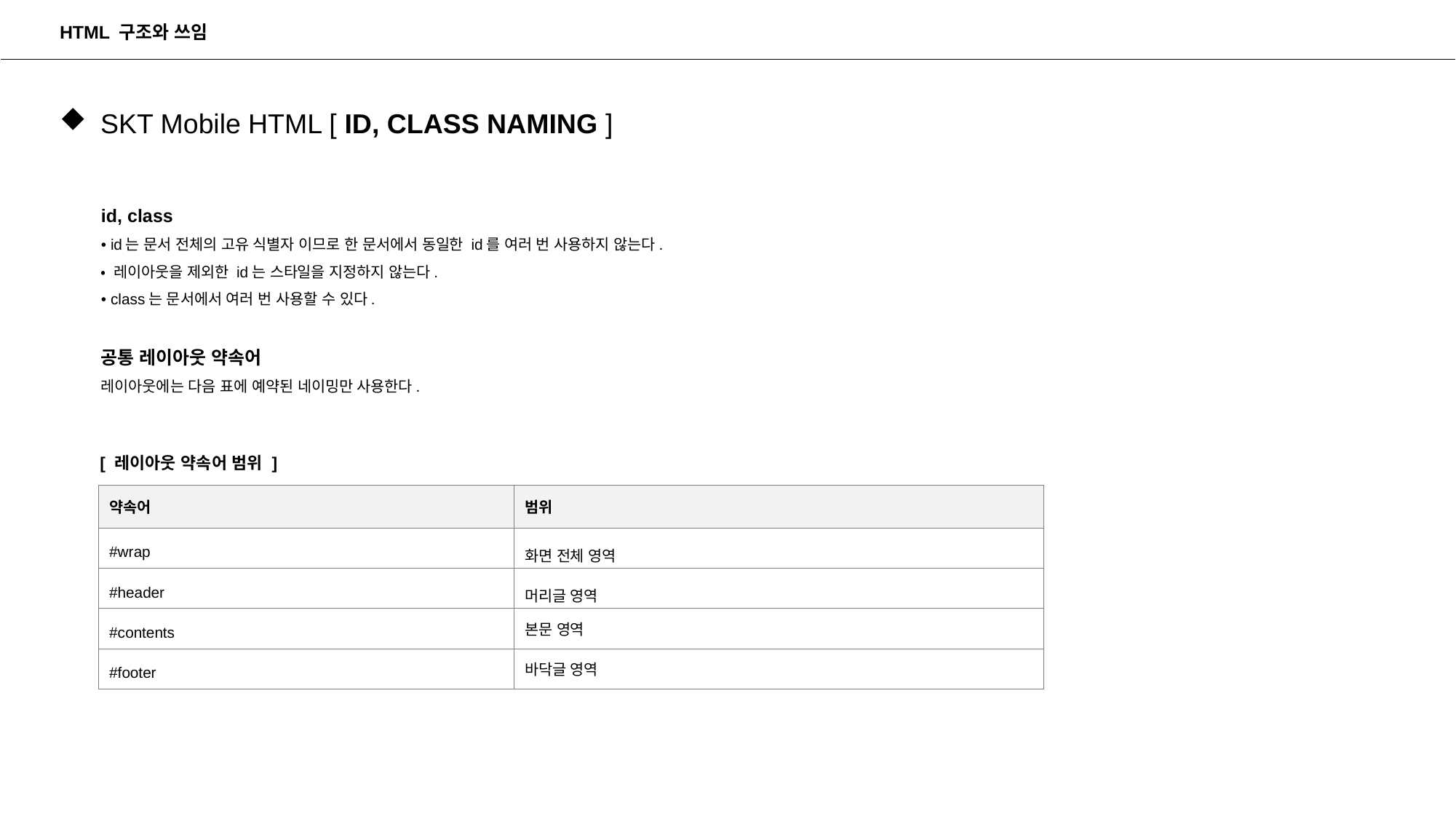

HTML 구조와 쓰임
SKT Mobile HTML [ ID, CLASS NAMING ]
id, class
• id는 문서 전체의 고유 식별자 이므로 한 문서에서 동일한 id를 여러 번 사용하지 않는다.
• 레이아웃을 제외한 id는 스타일을 지정하지 않는다.
• class는 문서에서 여러 번 사용할 수 있다.

공통 레이아웃 약속어
레이아웃에는 다음 표에 예약된 네이밍만 사용한다.
[ 레이아웃 약속어 범위 ]
| 약속어 | 범위 |
| --- | --- |
| #wrap | 화면 전체 영역 |
| #header | 머리글 영역 |
| #contents | 본문 영역 |
| #footer | 바닥글 영역 |